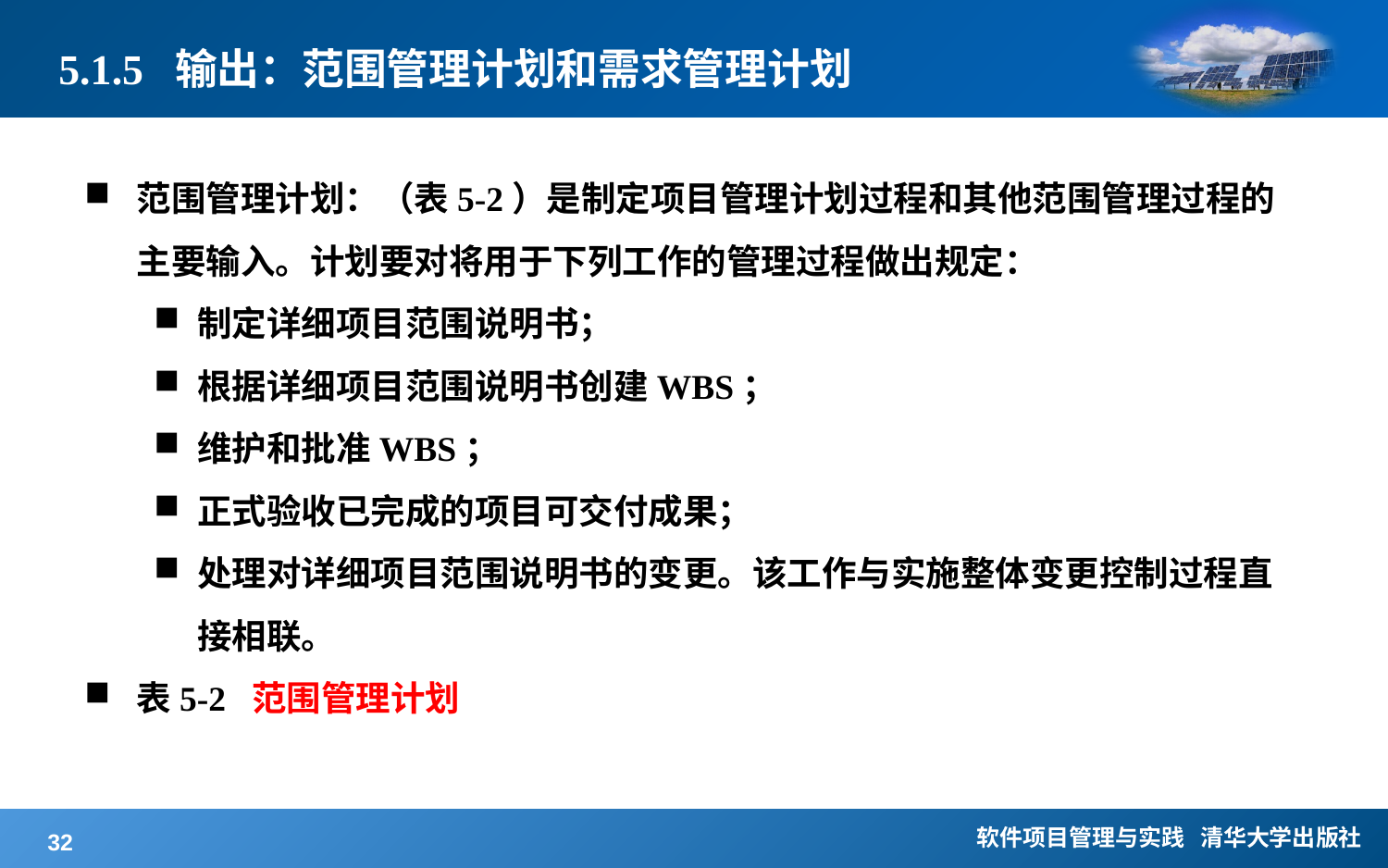

# 5.1.5  输出：范围管理计划和需求管理计划
范围管理计划：（表5-2）是制定项目管理计划过程和其他范围管理过程的主要输入。计划要对将用于下列工作的管理过程做出规定：
制定详细项目范围说明书；
根据详细项目范围说明书创建WBS；
维护和批准WBS；
正式验收已完成的项目可交付成果；
处理对详细项目范围说明书的变更。该工作与实施整体变更控制过程直接相联。
表5-2  范围管理计划